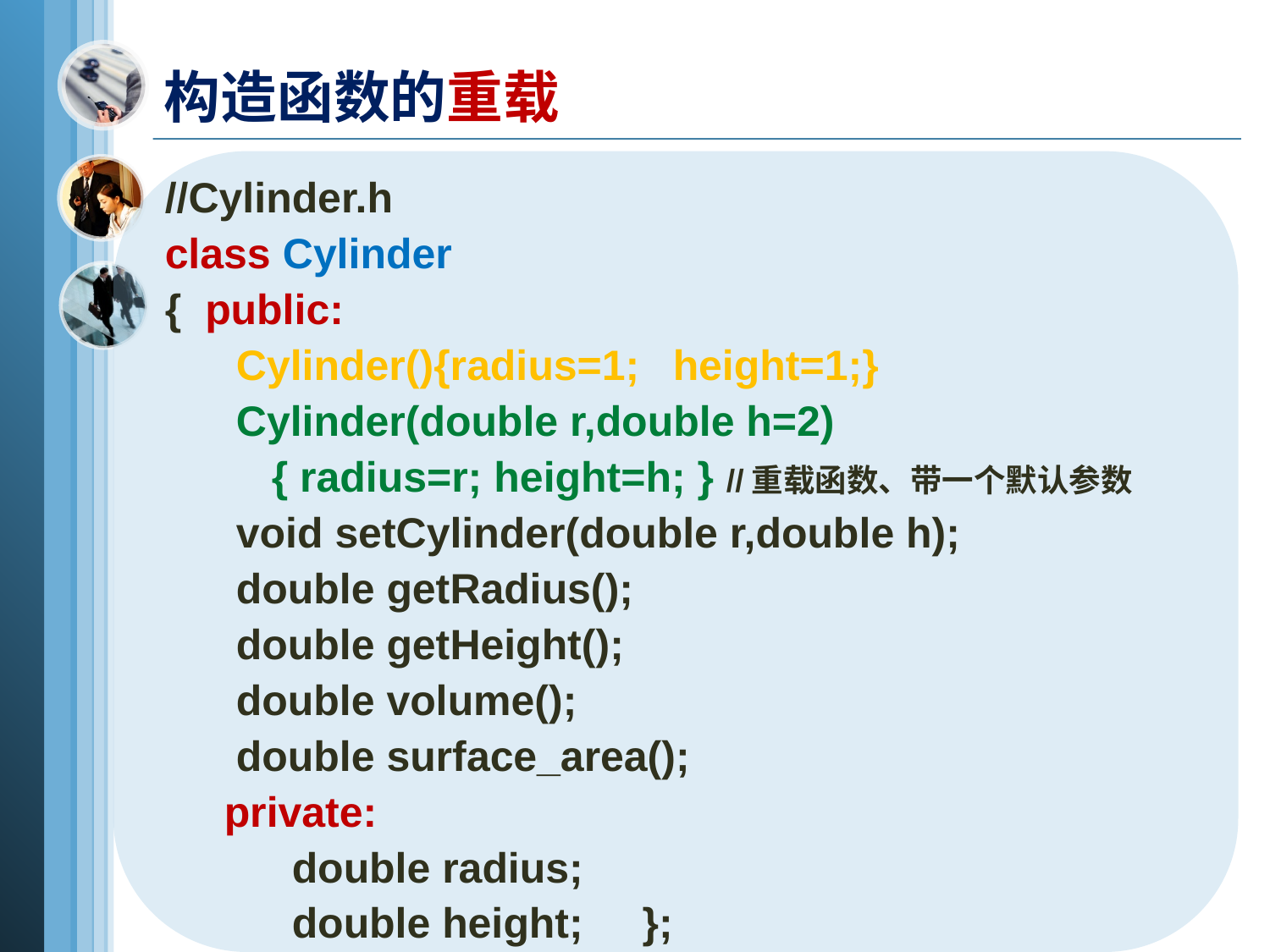

构造函数的重载

//Cylinder.h
class Cylinder
{  public:
      Cylinder(){radius=1;	height=1;}
      Cylinder(double r,double h=2)
         { radius=r; height=h; } //重载函数、带一个默认参数
      void setCylinder(double r,double h);
      double getRadius();
      double getHeight();
      double volume();
      double surface_area();
     private:
	double radius;
	double height;     };